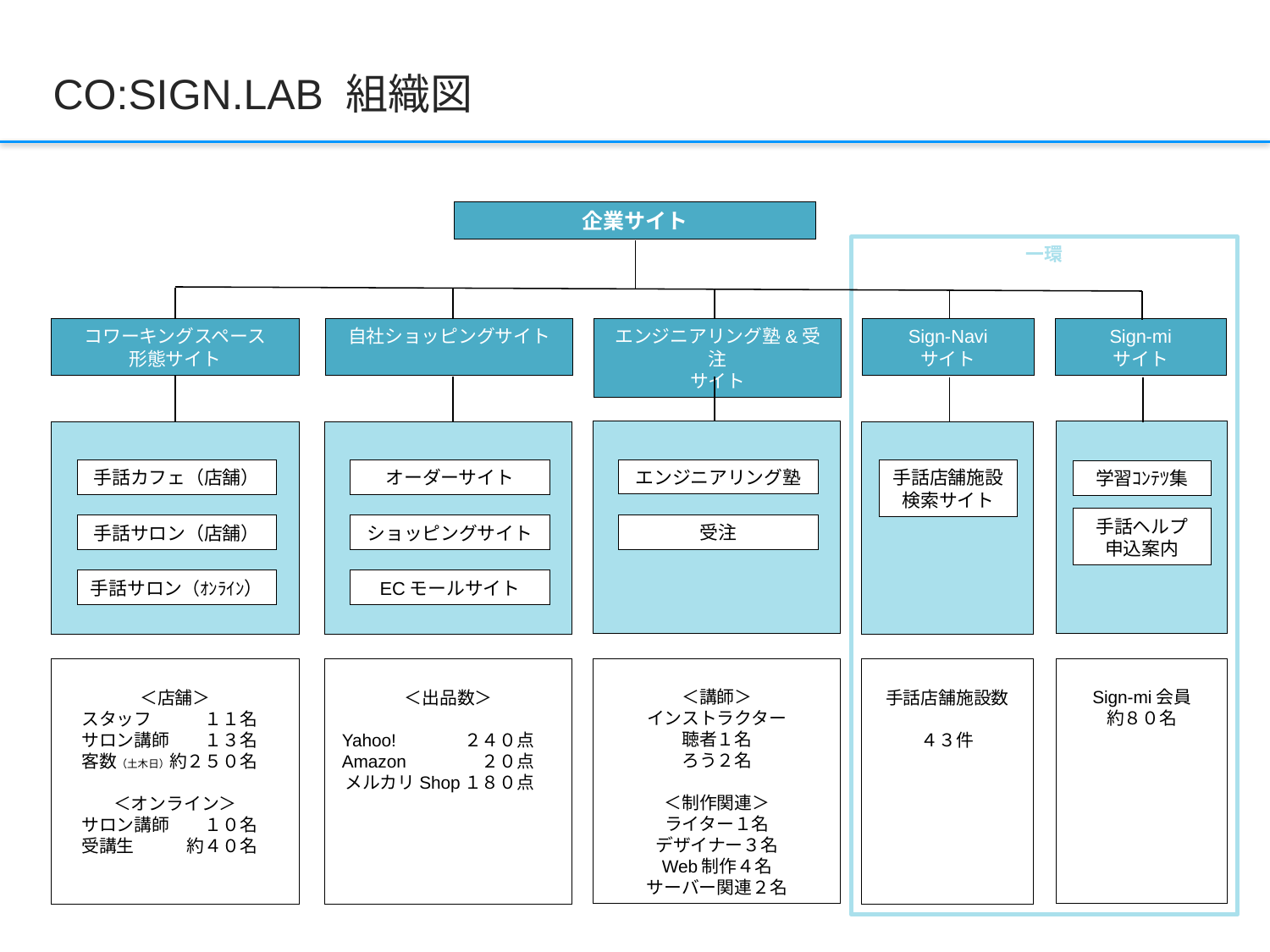

# CO:SIGN.LAB 組織図
企業サイト
一環

Sign-Navi
サイト
Sign-mi
サイト
コワーキングスペース
形態サイト
自社ショッピングサイト

エンジニアリング塾&受注
サイト

エンジニアリング塾
手話カフェ（店舗）
オーダーサイト
手話店舗施設検索サイト
学習ｺﾝﾃﾂ集
手話ヘルプ
申込案内
受注
手話サロン（店舗）
ショッピングサイト
手話サロン（ｵﾝﾗｲﾝ）
ECモールサイト

＜講師＞
インストラクター
聴者１名
ろう２名

＜制作関連＞
ライター１名
デザイナー３名
Web制作４名
サーバー関連２名

Sign-mi会員
約８０名

＜店舗＞
　スタッフ　　　１１名
　サロン講師　　１３名
　客数（土木日）約２５０名

＜オンライン＞
　サロン講師　　１０名
　受講生　　　約４０名

＜出品数＞

 Yahoo!	２４０点
 Amazon	　２０点
 メルカリShop	１８０点

手話店舗施設数

４３件